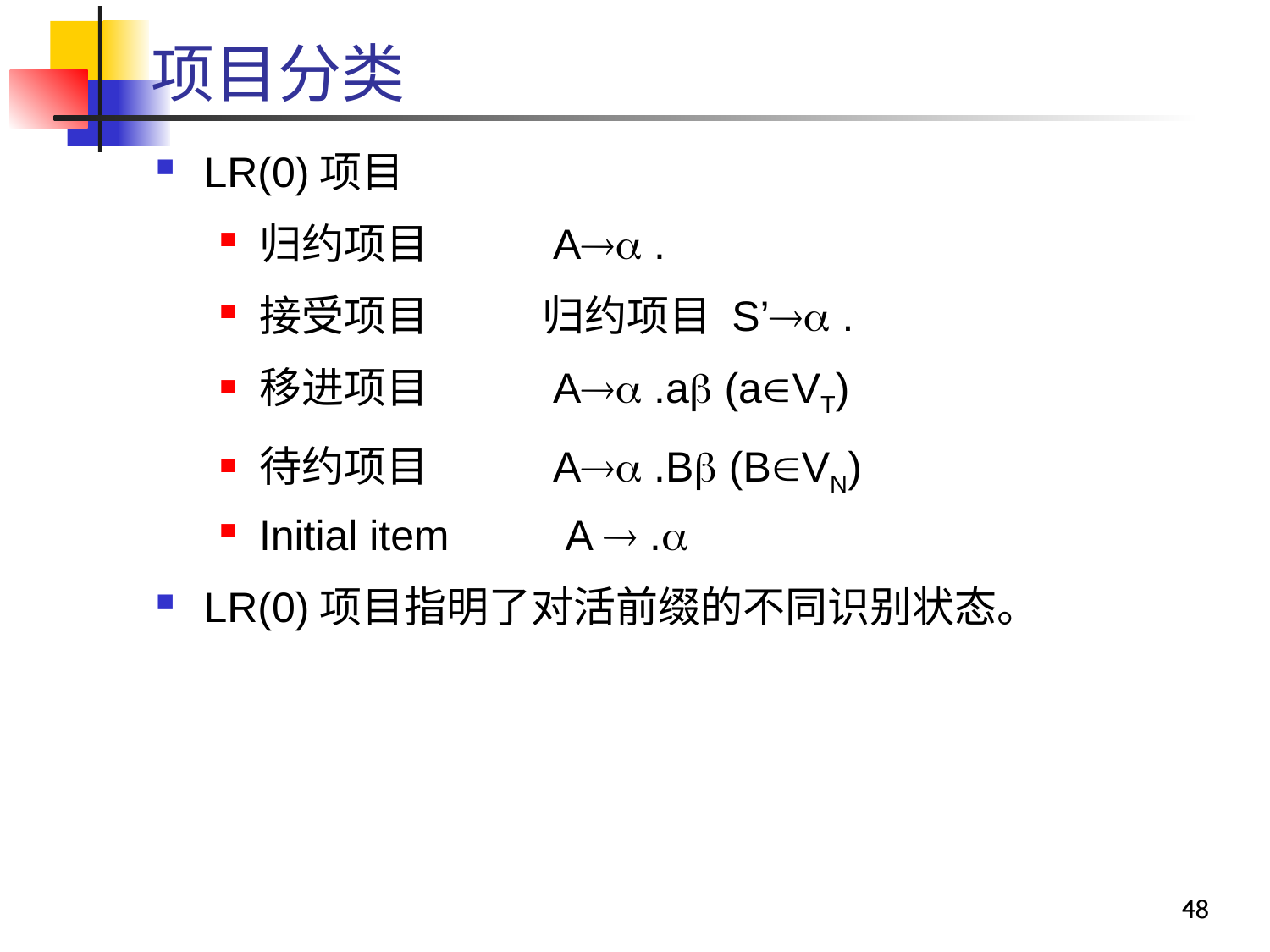

# 项目分类
LR(0)项目
归约项目            A→α .
接受项目            归约项目 S’→α .
移进项目            A→α .aβ (a∈VT)
待约项目            A→α .Bβ (B∈VN)
Initial item          A → .α
LR(0)项目指明了对活前缀的不同识别状态。
48